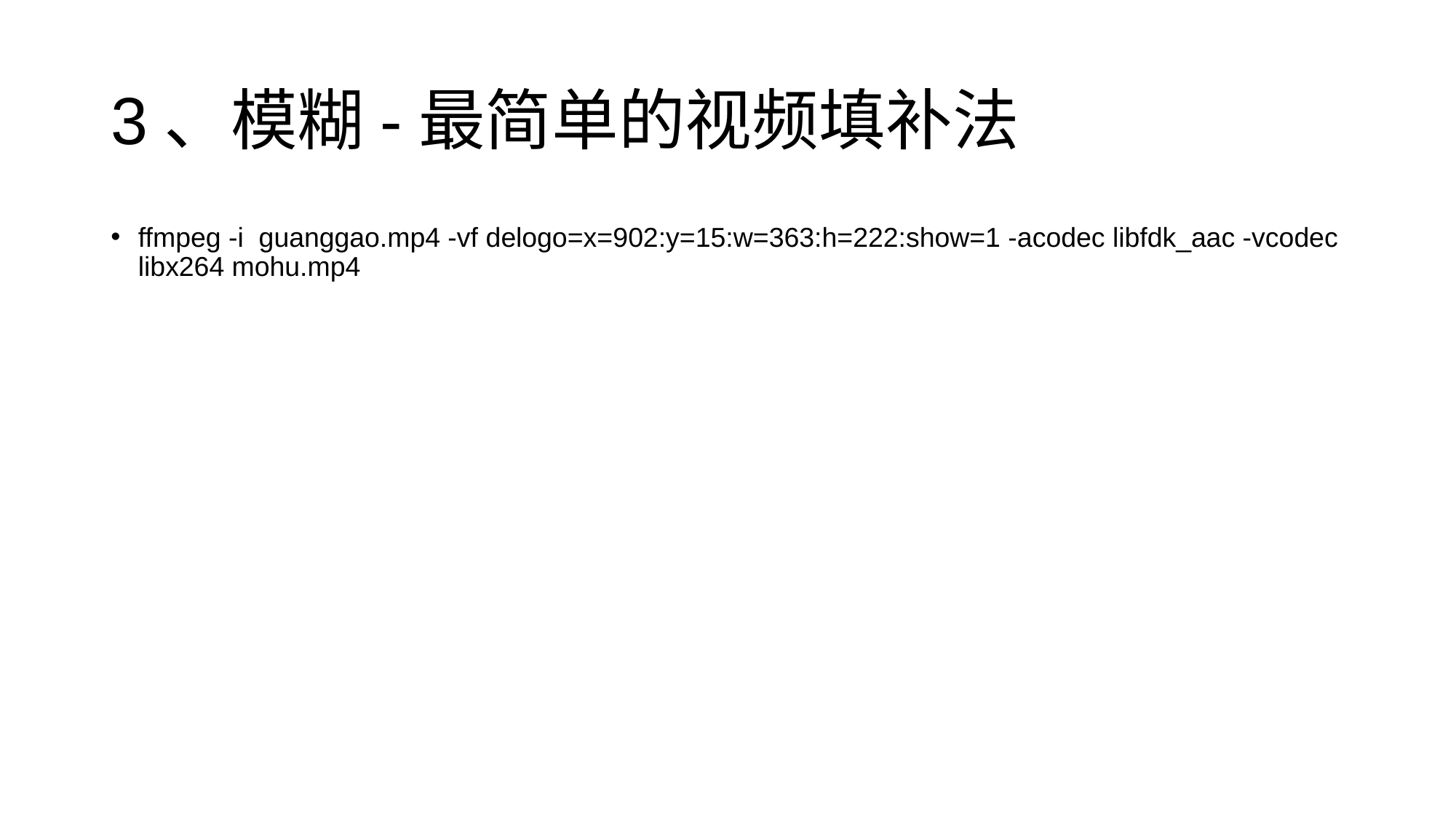

# 3、模糊-最简单的视频填补法
ffmpeg -i  guanggao.mp4 -vf delogo=x=902:y=15:w=363:h=222:show=1 -acodec libfdk_aac -vcodec libx264 mohu.mp4